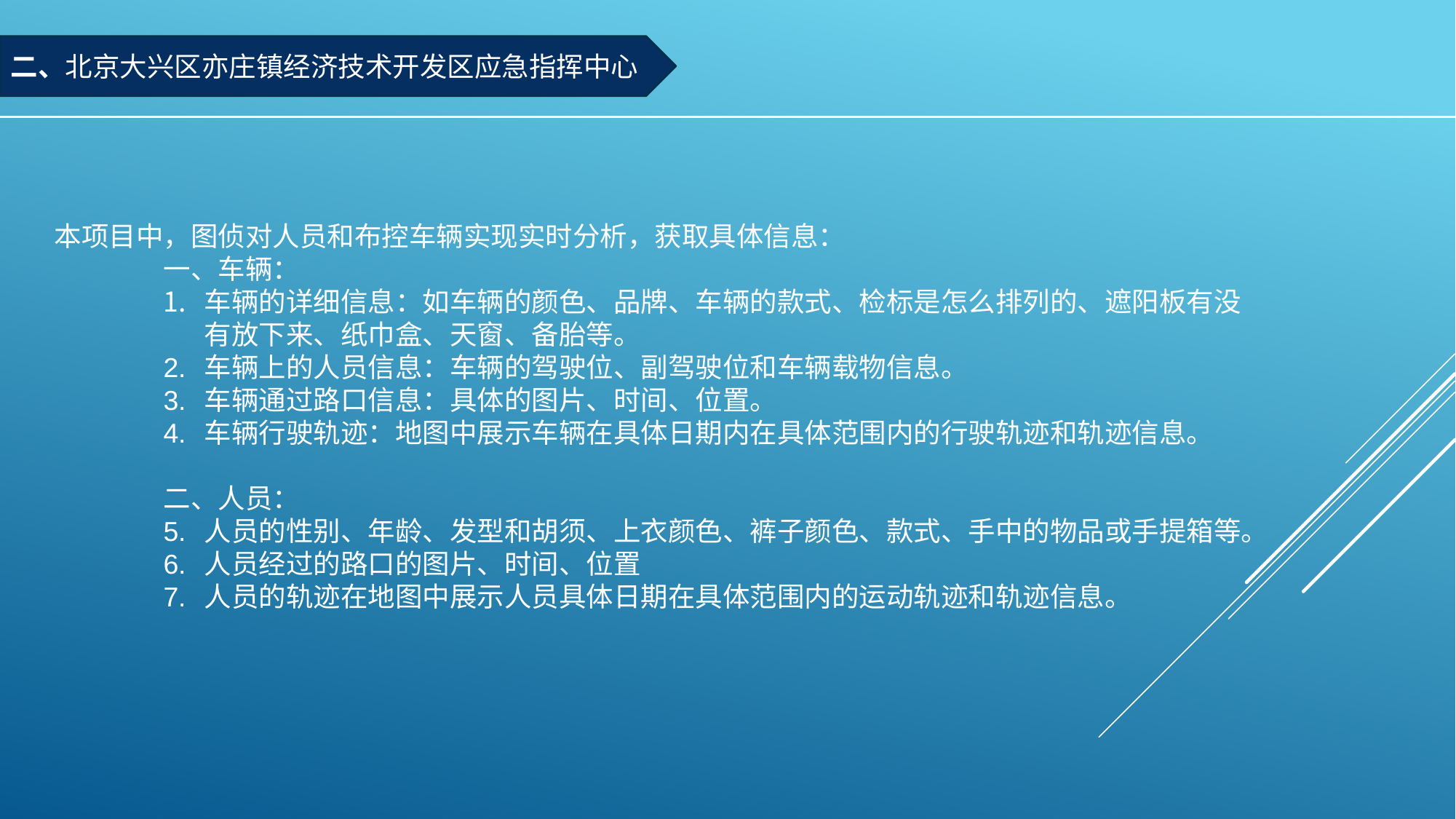

二、北京大兴区亦庄镇经济技术开发区应急指挥中心
本项目中，图侦对人员和布控车辆实现实时分析，获取具体信息：
	一、车辆：
车辆的详细信息：如车辆的颜色、品牌、车辆的款式、检标是怎么排列的、遮阳板有没有放下来、纸巾盒、天窗、备胎等。
车辆上的人员信息：车辆的驾驶位、副驾驶位和车辆载物信息。
车辆通过路口信息：具体的图片、时间、位置。
车辆行驶轨迹：地图中展示车辆在具体日期内在具体范围内的行驶轨迹和轨迹信息。

	二、人员：
人员的性别、年龄、发型和胡须、上衣颜色、裤子颜色、款式、手中的物品或手提箱等。
人员经过的路口的图片、时间、位置
人员的轨迹在地图中展示人员具体日期在具体范围内的运动轨迹和轨迹信息。